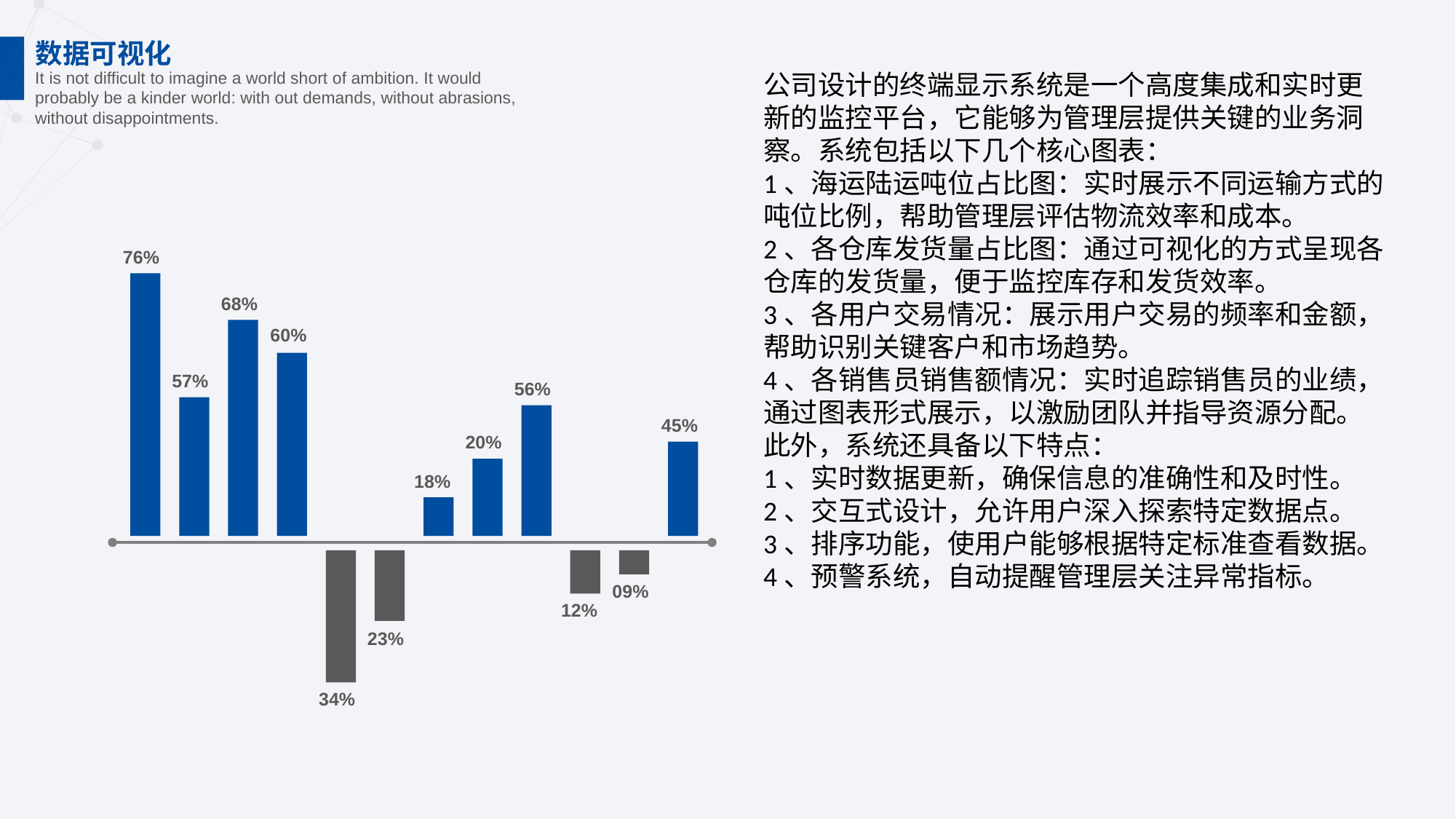

数据可视化

It is not difficult to imagine a world short of ambition. It would probably be a kinder world: with out demands, without abrasions, without disappointments.
公司设计的终端显示系统是一个高度集成和实时更新的监控平台，它能够为管理层提供关键的业务洞察。系统包括以下几个核心图表：
1、海运陆运吨位占比图：实时展示不同运输方式的吨位比例，帮助管理层评估物流效率和成本。
2、各仓库发货量占比图：通过可视化的方式呈现各仓库的发货量，便于监控库存和发货效率。
3、各用户交易情况：展示用户交易的频率和金额，帮助识别关键客户和市场趋势。
4、各销售员销售额情况：实时追踪销售员的业绩，通过图表形式展示，以激励团队并指导资源分配。
此外，系统还具备以下特点：
1、实时数据更新，确保信息的准确性和及时性。
2、交互式设计，允许用户深入探索特定数据点。
3、排序功能，使用户能够根据特定标准查看数据。
4、预警系统，自动提醒管理层关注异常指标。
76%

68%

60%

57%

56%

45%

20%

18%

09%

34%

23%

12%